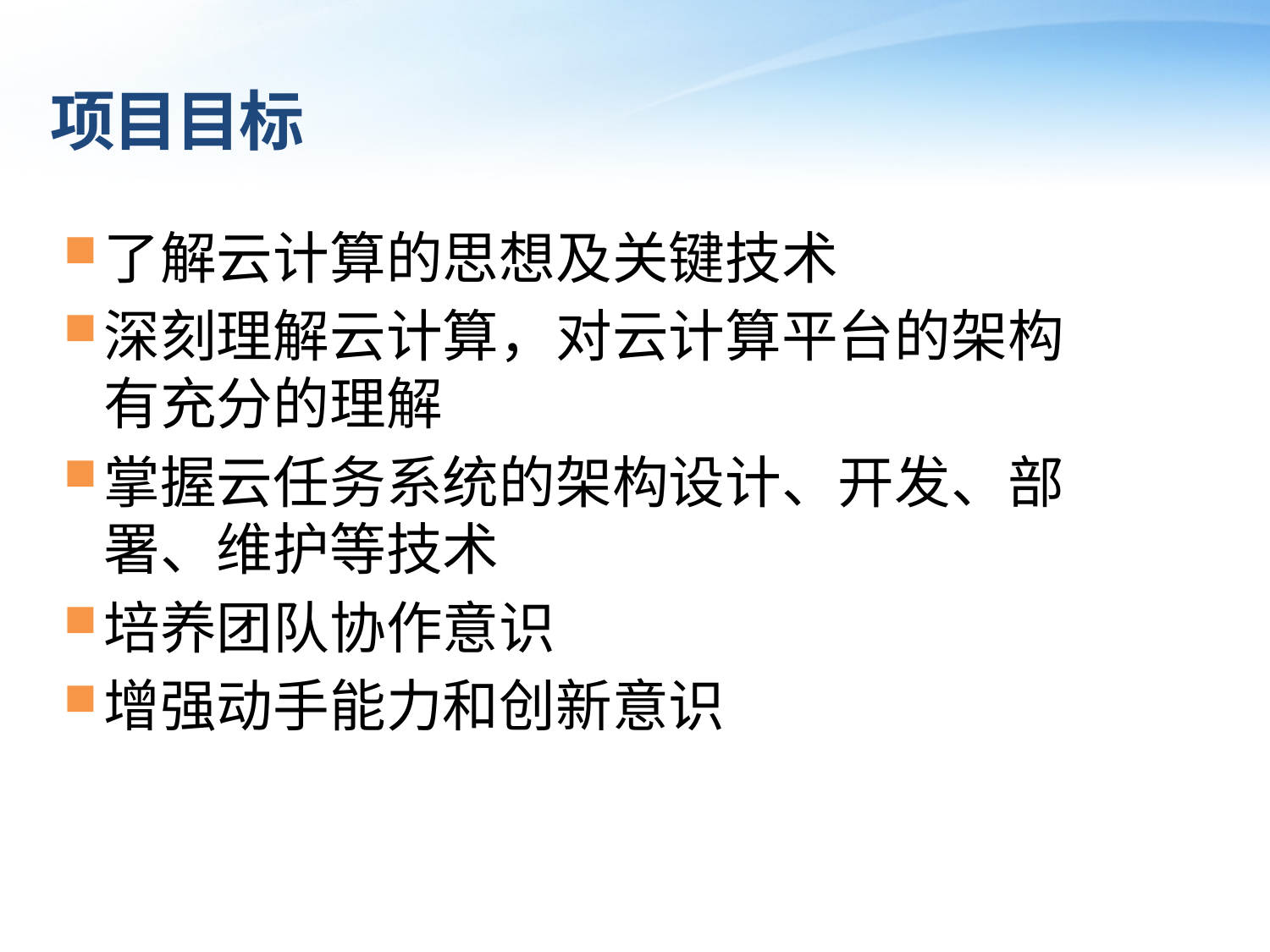

# 项目目标
了解云计算的思想及关键技术
深刻理解云计算，对云计算平台的架构有充分的理解
掌握云任务系统的架构设计、开发、部署、维护等技术
培养团队协作意识
增强动手能力和创新意识